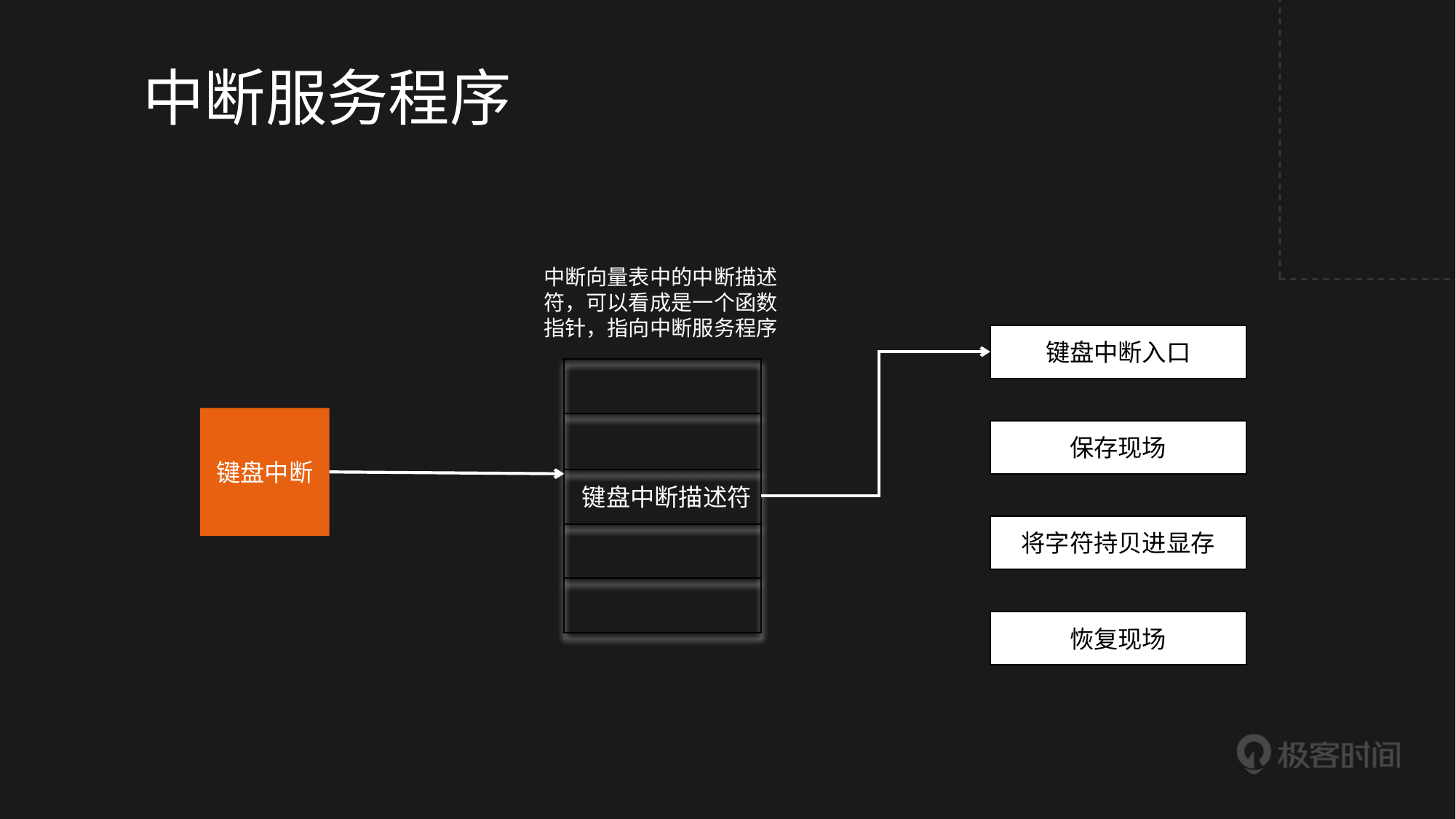

# 中断服务程序
中断向量表中的中断描述
符，可以看成是一个函数
指针，指向中断服务程序
键盘中断入口
|  |
| --- |
|  |
| 键盘中断描述符 |
|  |
|  |
键盘中断
保存现场
将字符持贝进显存
恢复现场